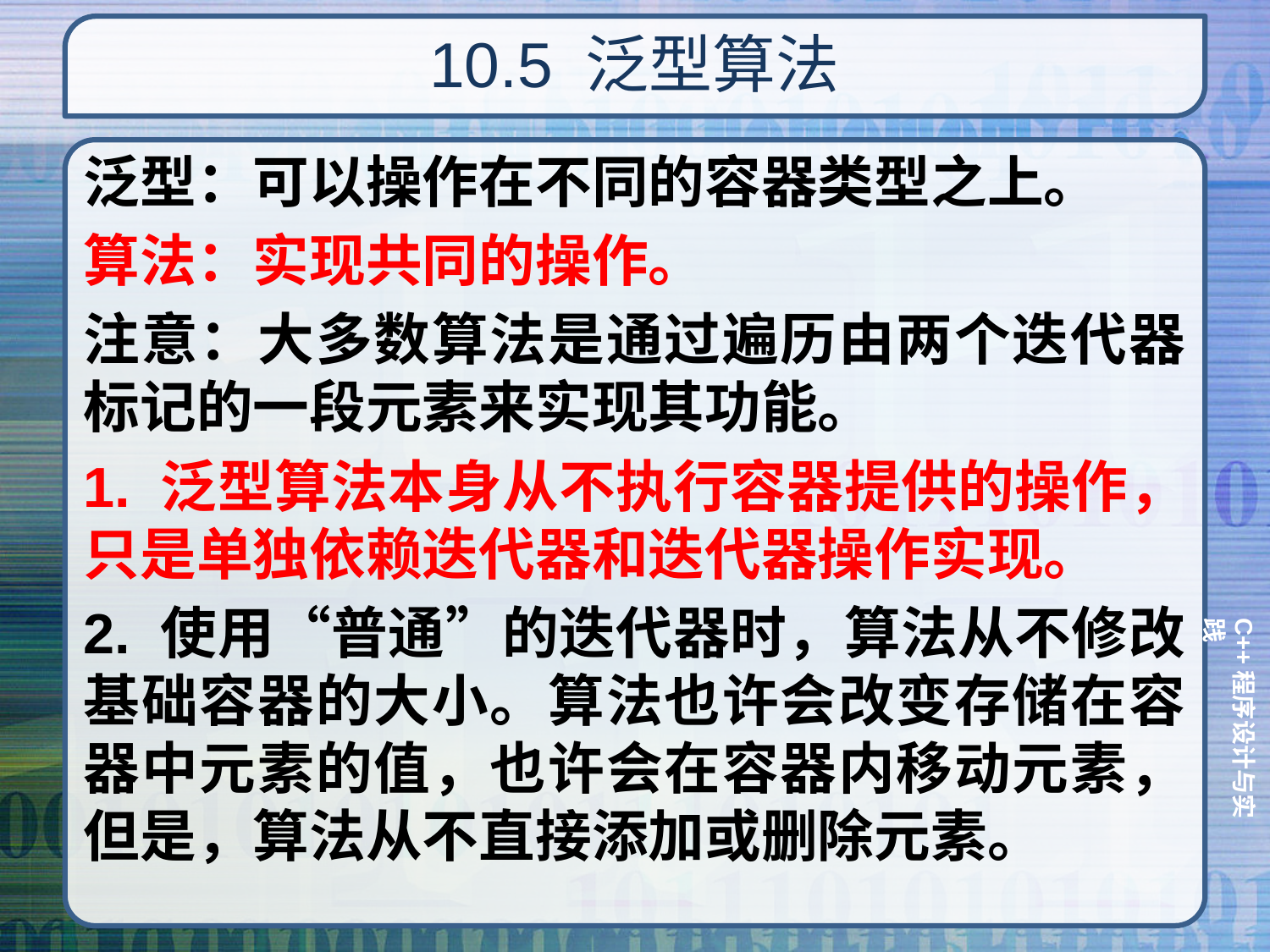

# 10.5 泛型算法
泛型：可以操作在不同的容器类型之上。
算法：实现共同的操作。
注意：大多数算法是通过遍历由两个迭代器标记的一段元素来实现其功能。
1. 泛型算法本身从不执行容器提供的操作，只是单独依赖迭代器和迭代器操作实现。
2. 使用“普通”的迭代器时，算法从不修改基础容器的大小。算法也许会改变存储在容器中元素的值，也许会在容器内移动元素，但是，算法从不直接添加或删除元素。